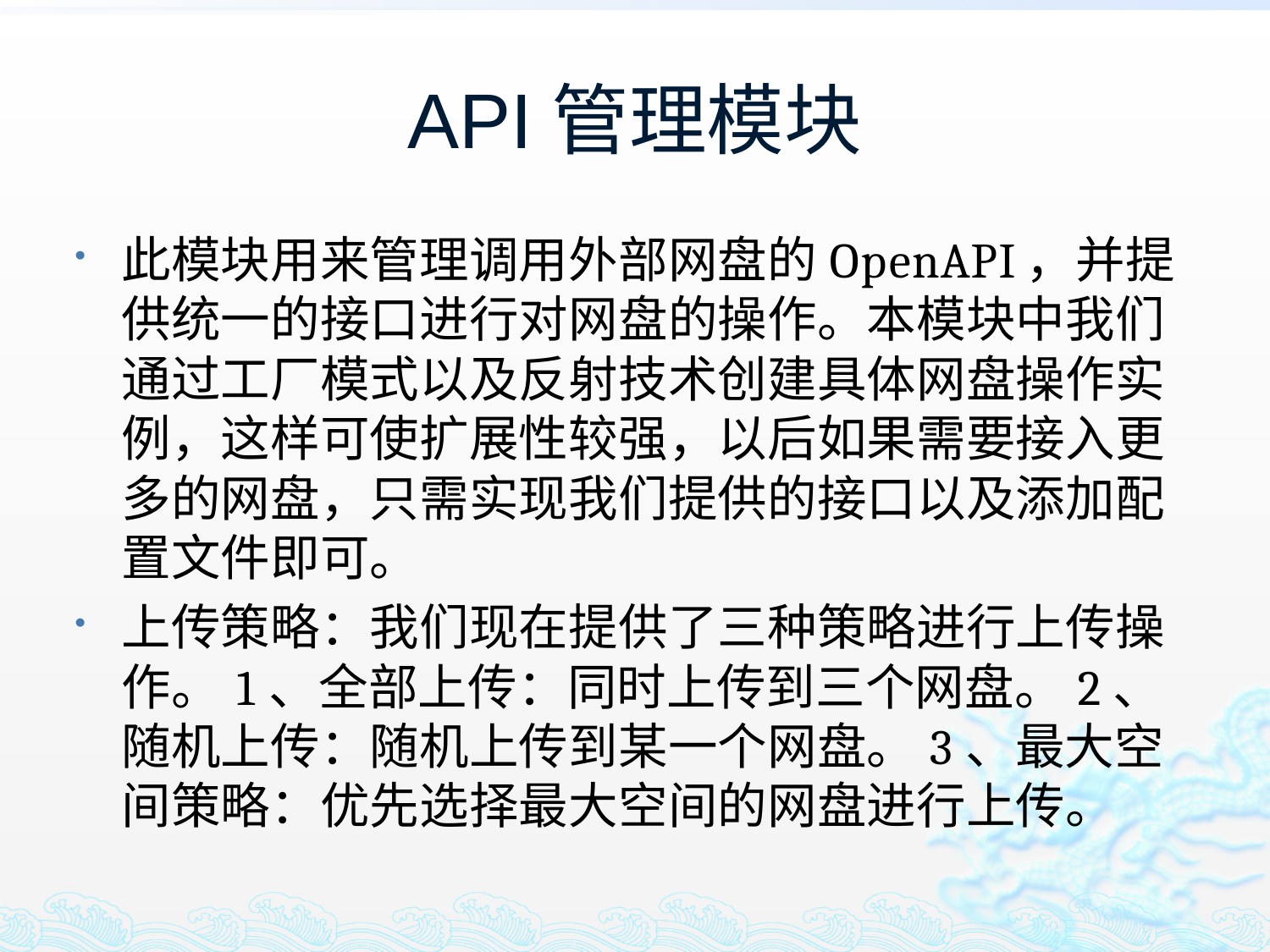

# API管理模块
此模块用来管理调用外部网盘的OpenAPI，并提供统一的接口进行对网盘的操作。本模块中我们通过工厂模式以及反射技术创建具体网盘操作实例，这样可使扩展性较强，以后如果需要接入更多的网盘，只需实现我们提供的接口以及添加配置文件即可。
上传策略：我们现在提供了三种策略进行上传操作。1、全部上传：同时上传到三个网盘。2、随机上传：随机上传到某一个网盘。3、最大空间策略：优先选择最大空间的网盘进行上传。